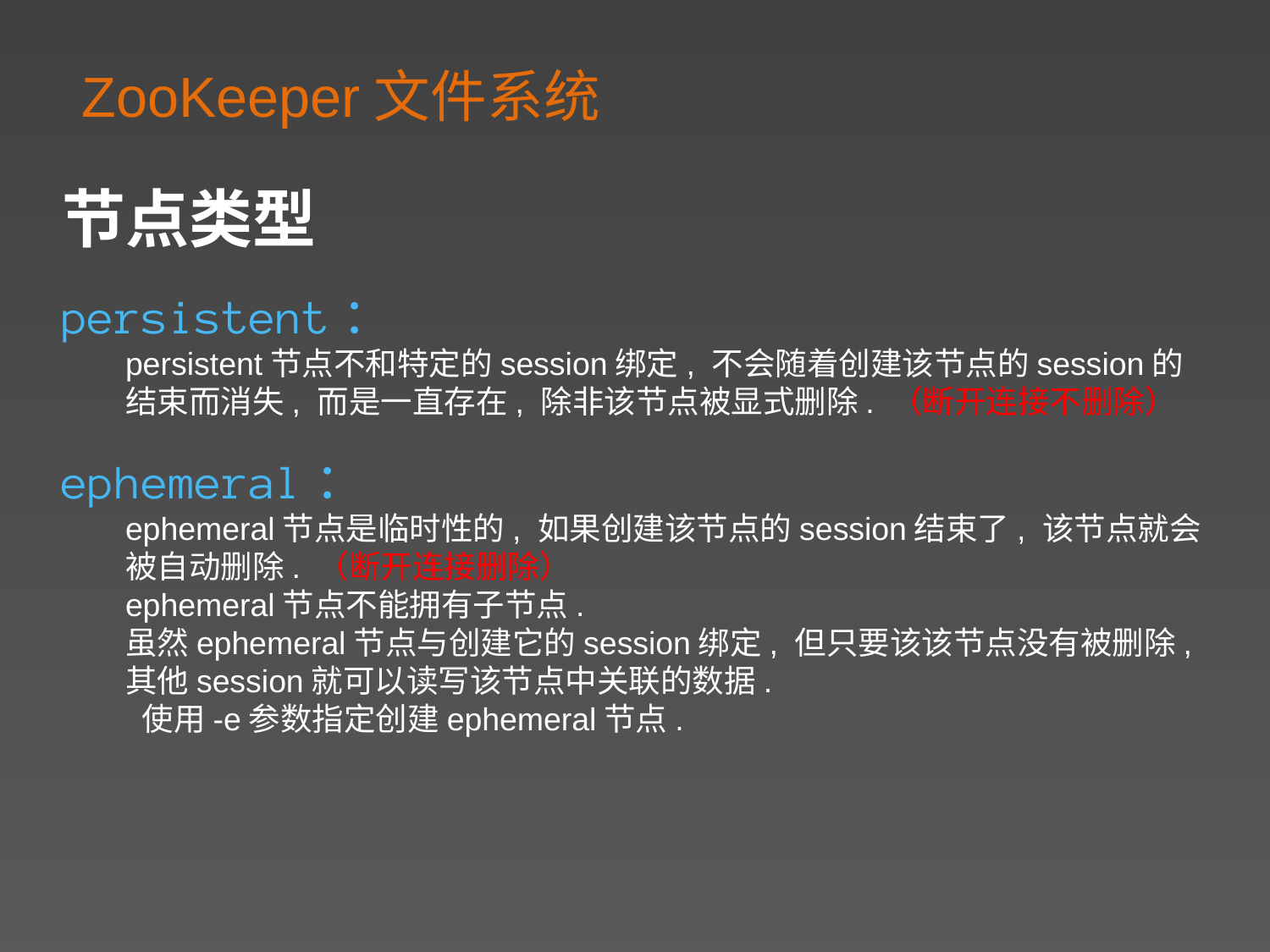

ZooKeeper文件系统
节点类型
persistent：
persistent节点不和特定的session绑定, 不会随着创建该节点的session的结束而消失, 而是一直存在, 除非该节点被显式删除. （断开连接不删除）
ephemeral：
ephemeral节点是临时性的, 如果创建该节点的session结束了, 该节点就会被自动删除. （断开连接删除）
ephemeral节点不能拥有子节点.
虽然ephemeral节点与创建它的session绑定, 但只要该该节点没有被删除, 其他session就可以读写该节点中关联的数据.
 使用-e参数指定创建ephemeral节点.